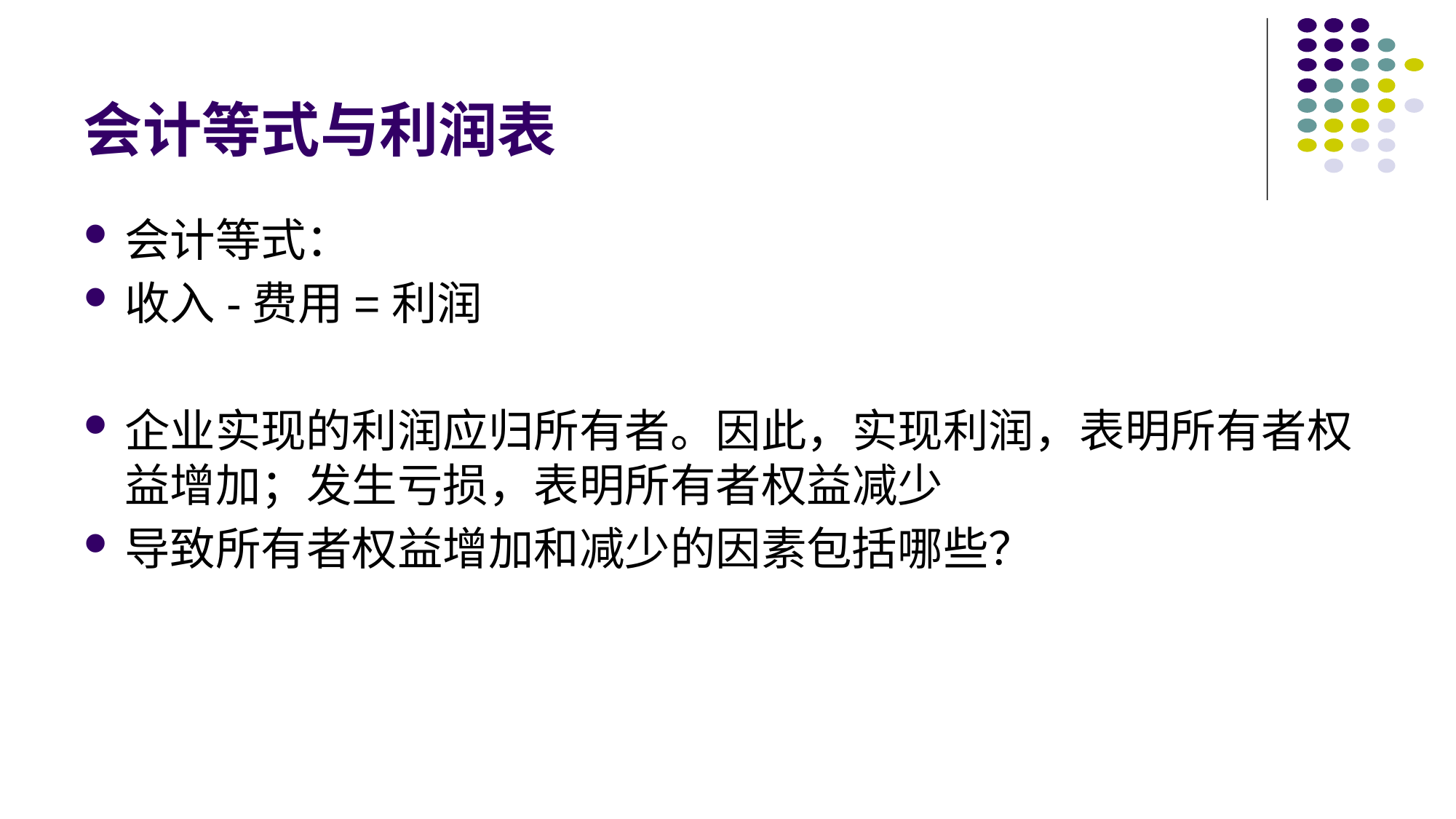

# 会计等式与利润表
会计等式：
收入-费用=利润

企业实现的利润应归所有者。因此，实现利润，表明所有者权益增加；发生亏损，表明所有者权益减少
导致所有者权益增加和减少的因素包括哪些？